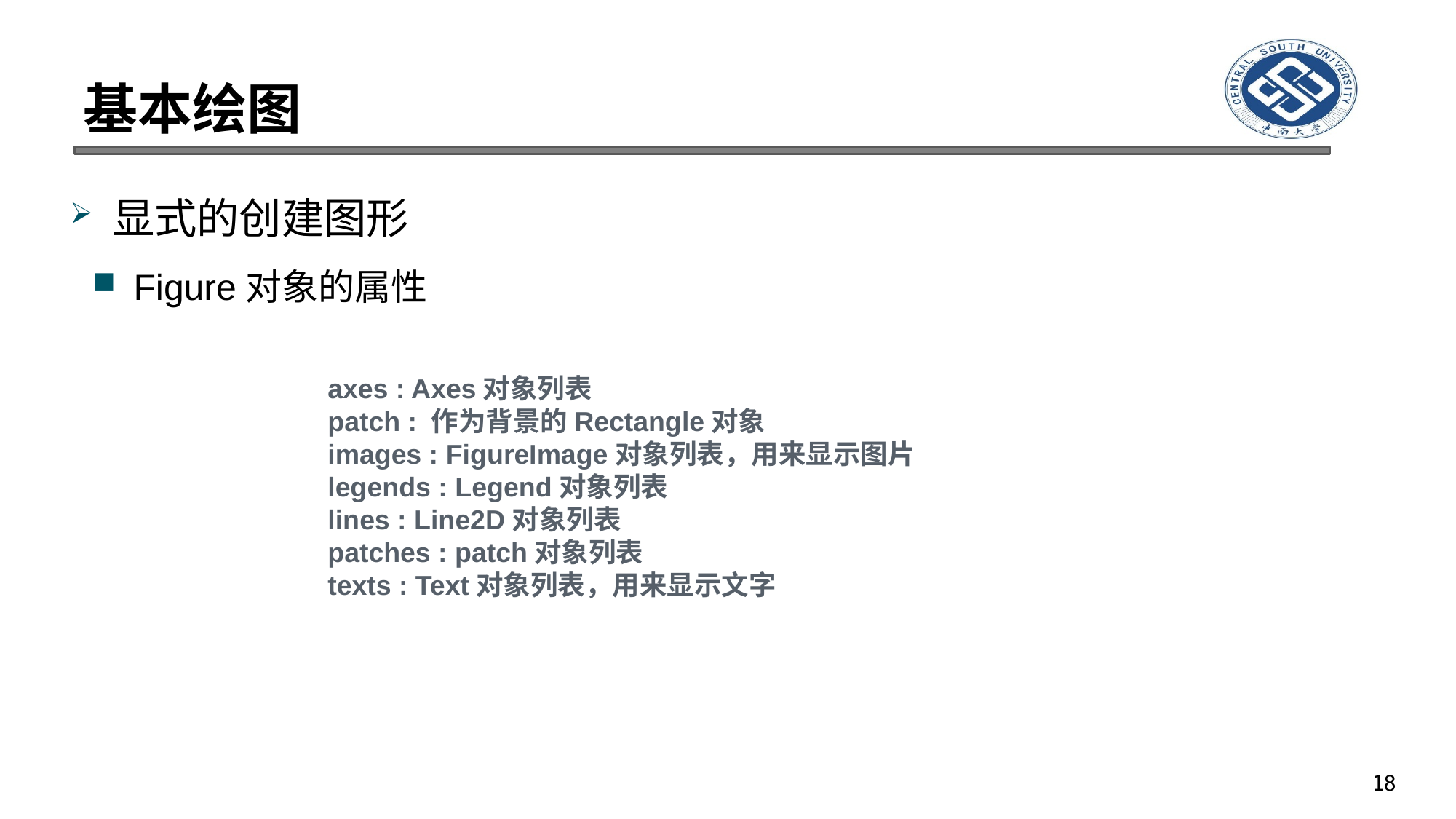

# 基本绘图
显式的创建图形
Figure对象的属性
axes : Axes对象列表
patch : 作为背景的Rectangle对象
images : FigureImage对象列表，用来显示图片
legends : Legend对象列表
lines : Line2D对象列表
patches : patch对象列表
texts : Text对象列表，用来显示文字
18